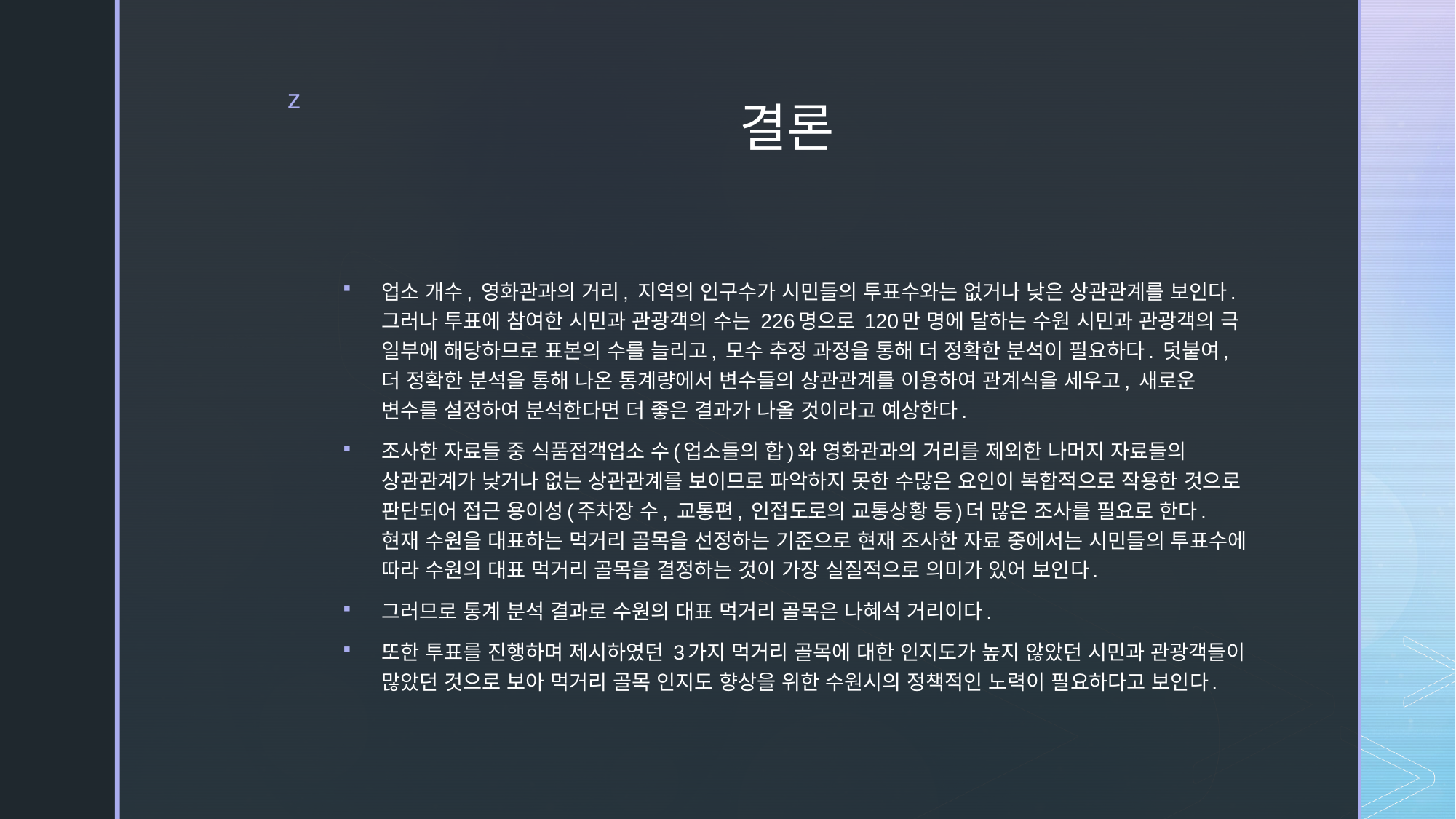

# 결론
업소 개수, 영화관과의 거리, 지역의 인구수가 시민들의 투표수와는 없거나 낮은 상관관계를 보인다. 그러나 투표에 참여한 시민과 관광객의 수는 226명으로 120만 명에 달하는 수원 시민과 관광객의 극 일부에 해당하므로 표본의 수를 늘리고, 모수 추정 과정을 통해 더 정확한 분석이 필요하다. 덧붙여, 더 정확한 분석을 통해 나온 통계량에서 변수들의 상관관계를 이용하여 관계식을 세우고, 새로운 변수를 설정하여 분석한다면 더 좋은 결과가 나올 것이라고 예상한다.
조사한 자료들 중 식품접객업소 수(업소들의 합)와 영화관과의 거리를 제외한 나머지 자료들의 상관관계가 낮거나 없는 상관관계를 보이므로 파악하지 못한 수많은 요인이 복합적으로 작용한 것으로 판단되어 접근 용이성(주차장 수, 교통편, 인접도로의 교통상황 등)더 많은 조사를 필요로 한다. 현재 수원을 대표하는 먹거리 골목을 선정하는 기준으로 현재 조사한 자료 중에서는 시민들의 투표수에 따라 수원의 대표 먹거리 골목을 결정하는 것이 가장 실질적으로 의미가 있어 보인다.
그러므로 통계 분석 결과로 수원의 대표 먹거리 골목은 나혜석 거리이다.
또한 투표를 진행하며 제시하였던 3가지 먹거리 골목에 대한 인지도가 높지 않았던 시민과 관광객들이 많았던 것으로 보아 먹거리 골목 인지도 향상을 위한 수원시의 정책적인 노력이 필요하다고 보인다.